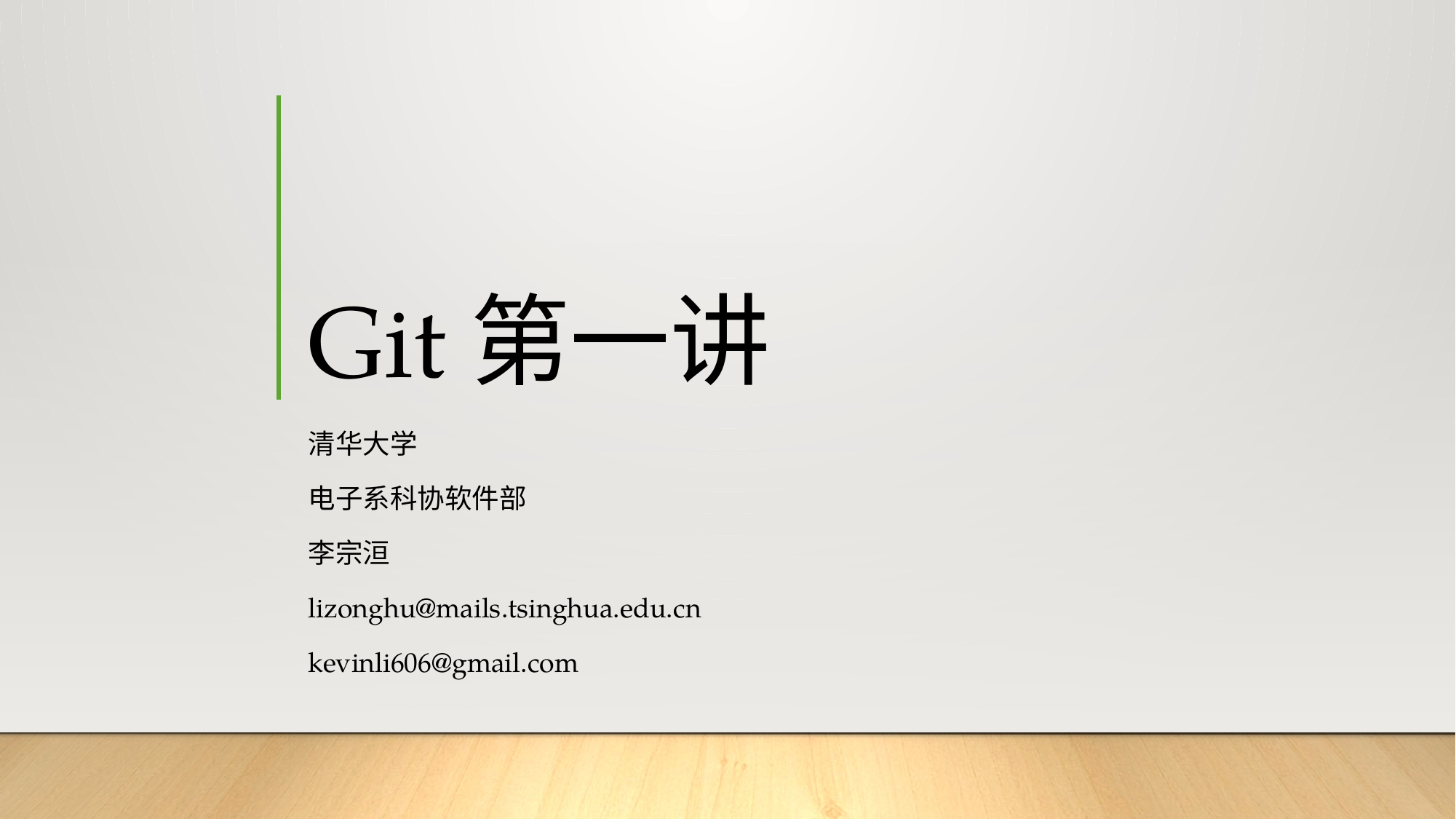

# Git第一讲
清华大学
电子系科协软件部
李宗洹
lizonghu@mails.tsinghua.edu.cn
kevinli606@gmail.com